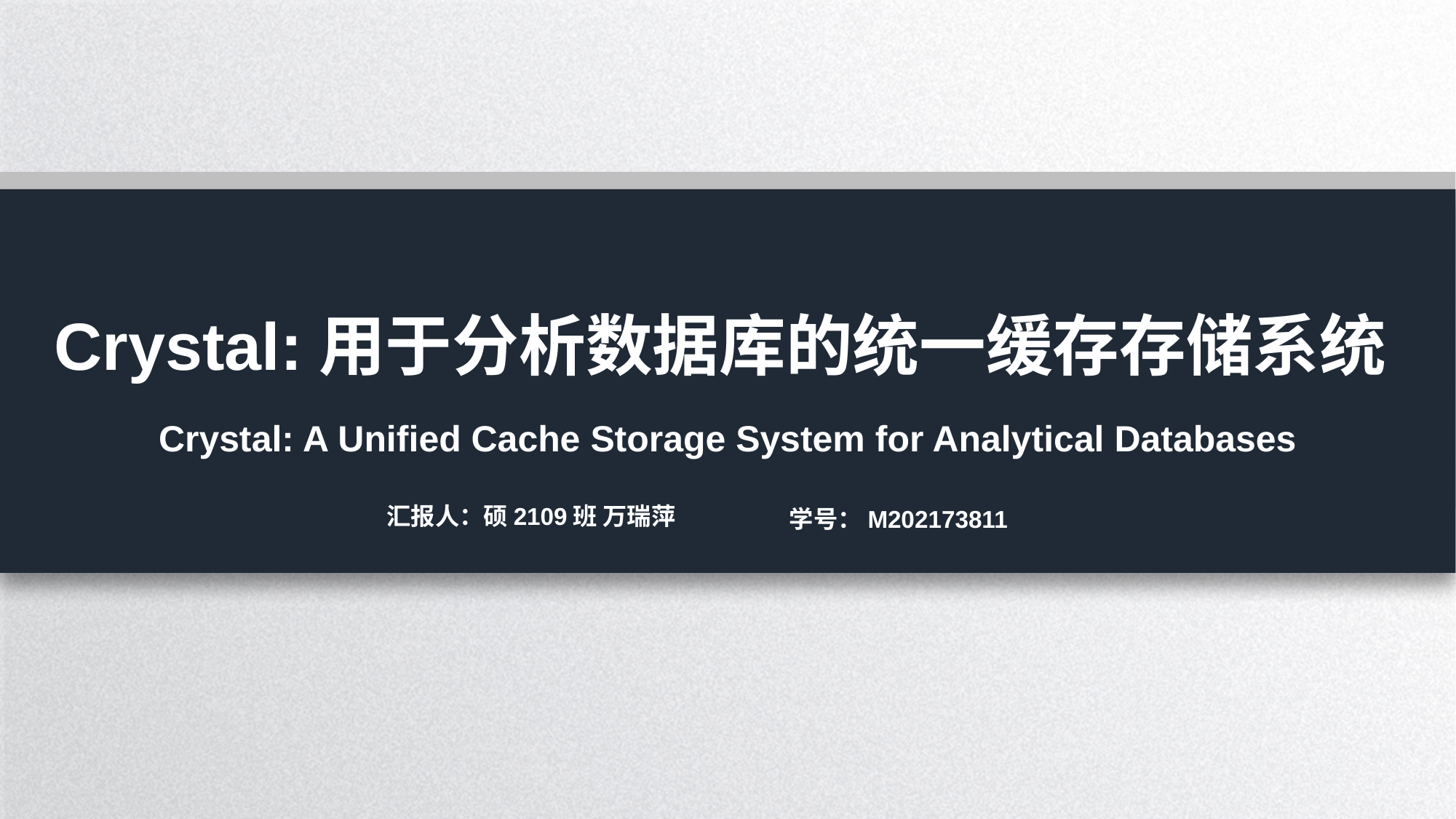

Crystal:用于分析数据库的统一缓存存储系统
Crystal: A Unified Cache Storage System for Analytical Databases
汇报人：硕2109班 万瑞萍
学号：M202173811
延时符